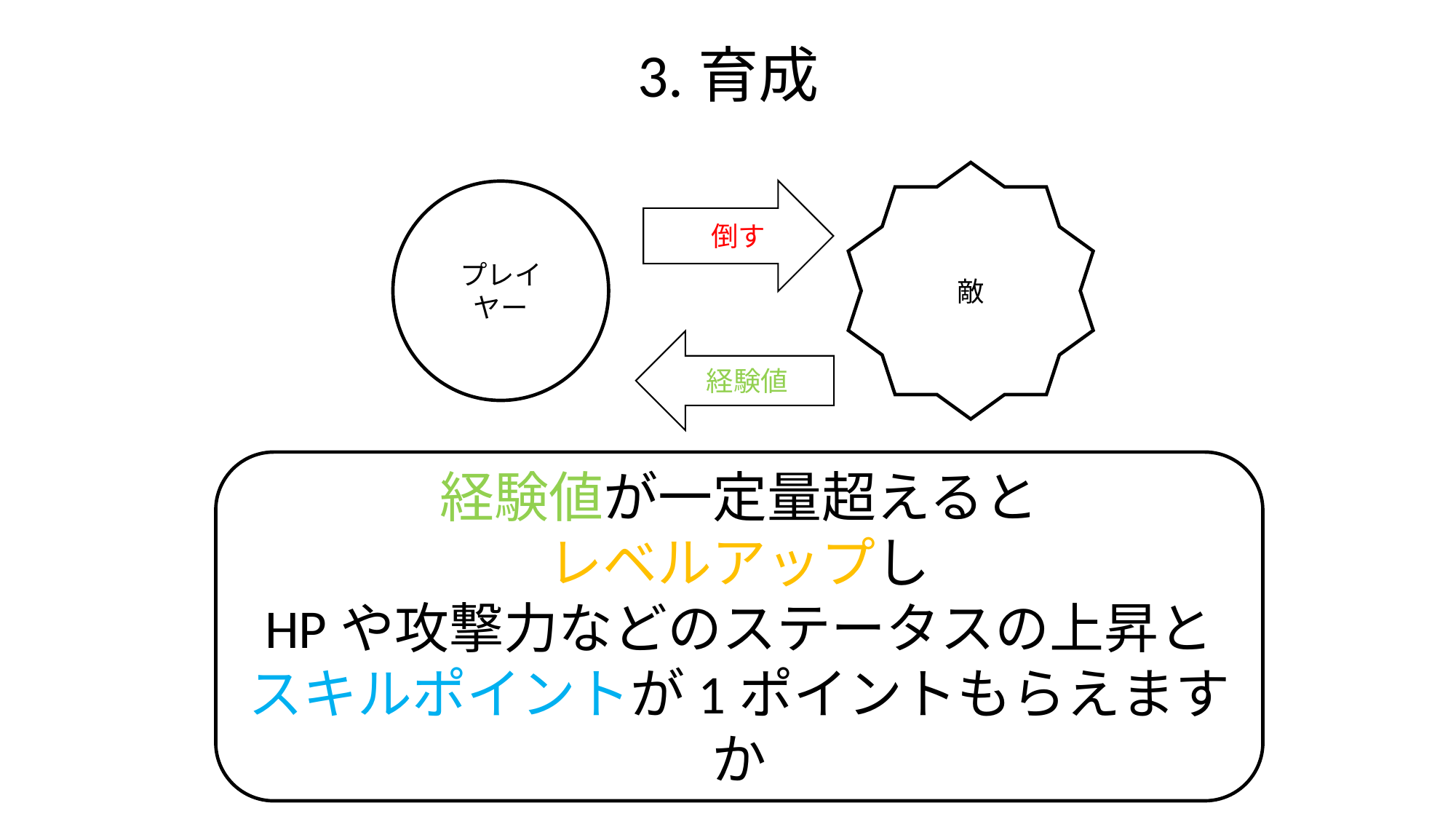

3.育成
敵
ｔ倒す
プレイヤー
経験値
経験値が一定量超えると
レベルアップし
HPや攻撃力などのステータスの上昇と
スキルポイントが1ポイントもらえますか